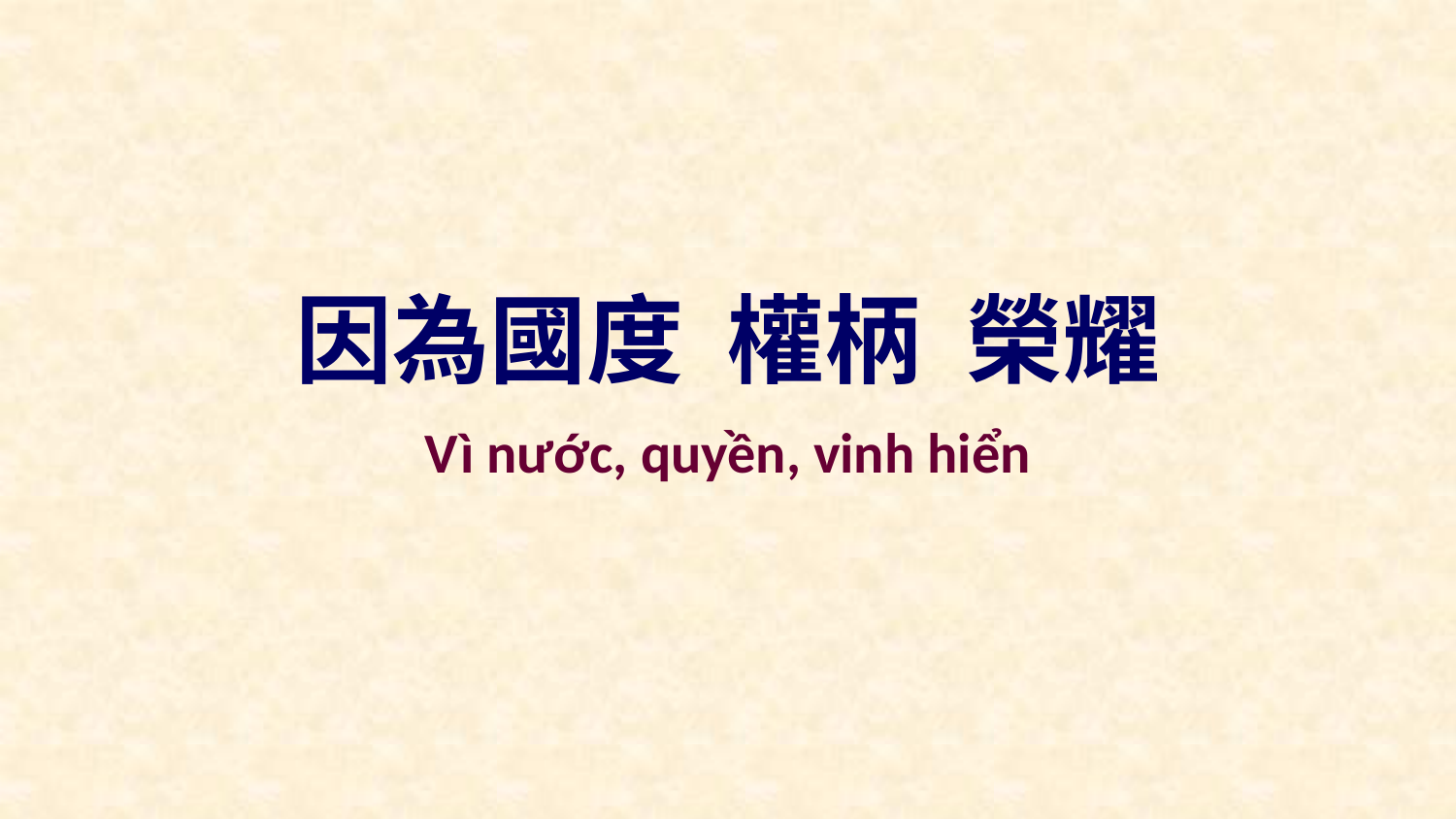

因為國度  權柄  榮耀
Vì nước, quyền, vinh hiển